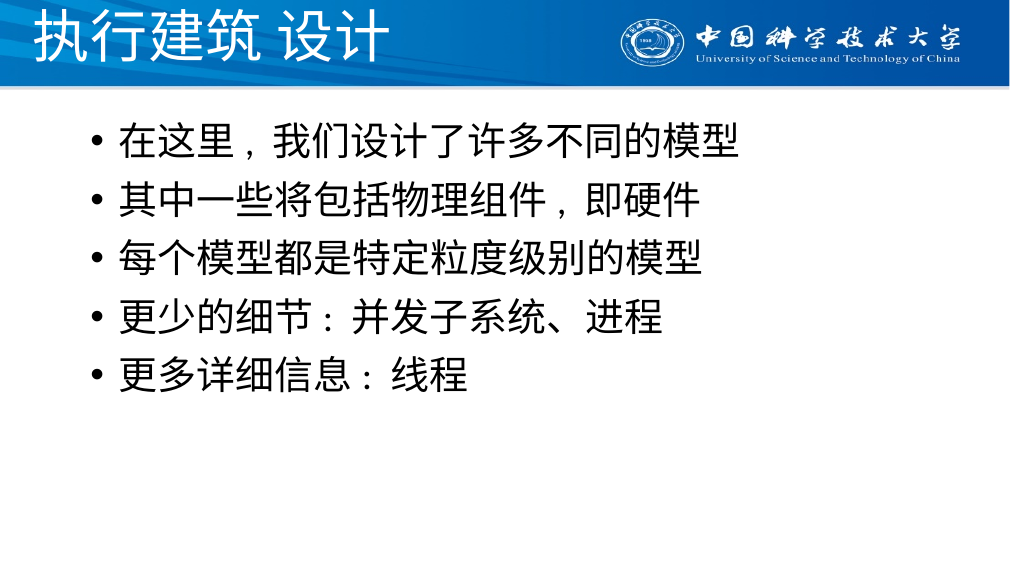

# 执行建筑 设计
在这里, 我们设计了许多不同的模型
其中一些将包括物理组件, 即硬件
每个模型都是特定粒度级别的模型
更少的细节: 并发子系统、进程
更多详细信息: 线程